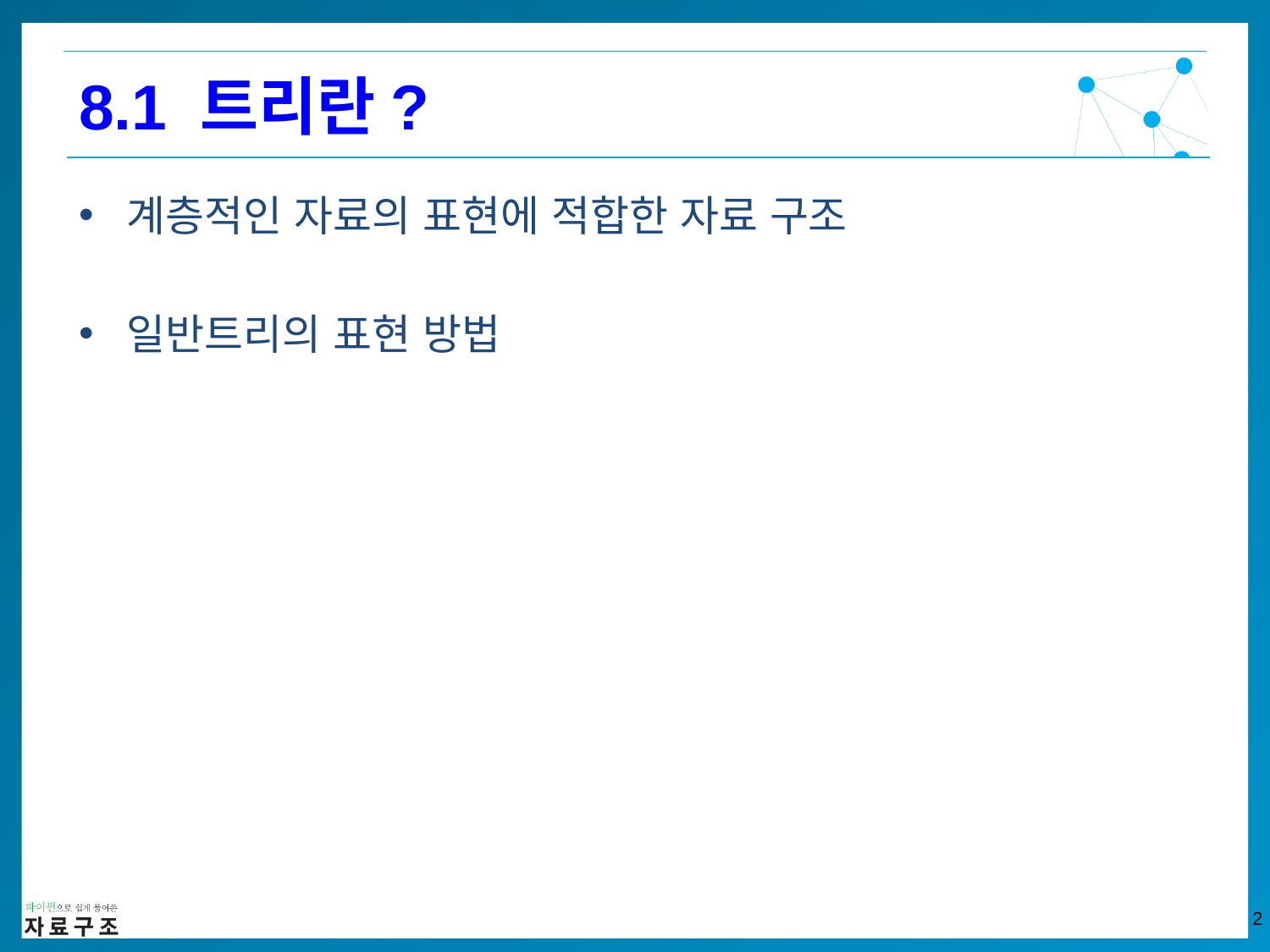

8.1 트리란?
계층적인 자료의 표현에 적합한 자료 구조

일반트리의 표현 방법